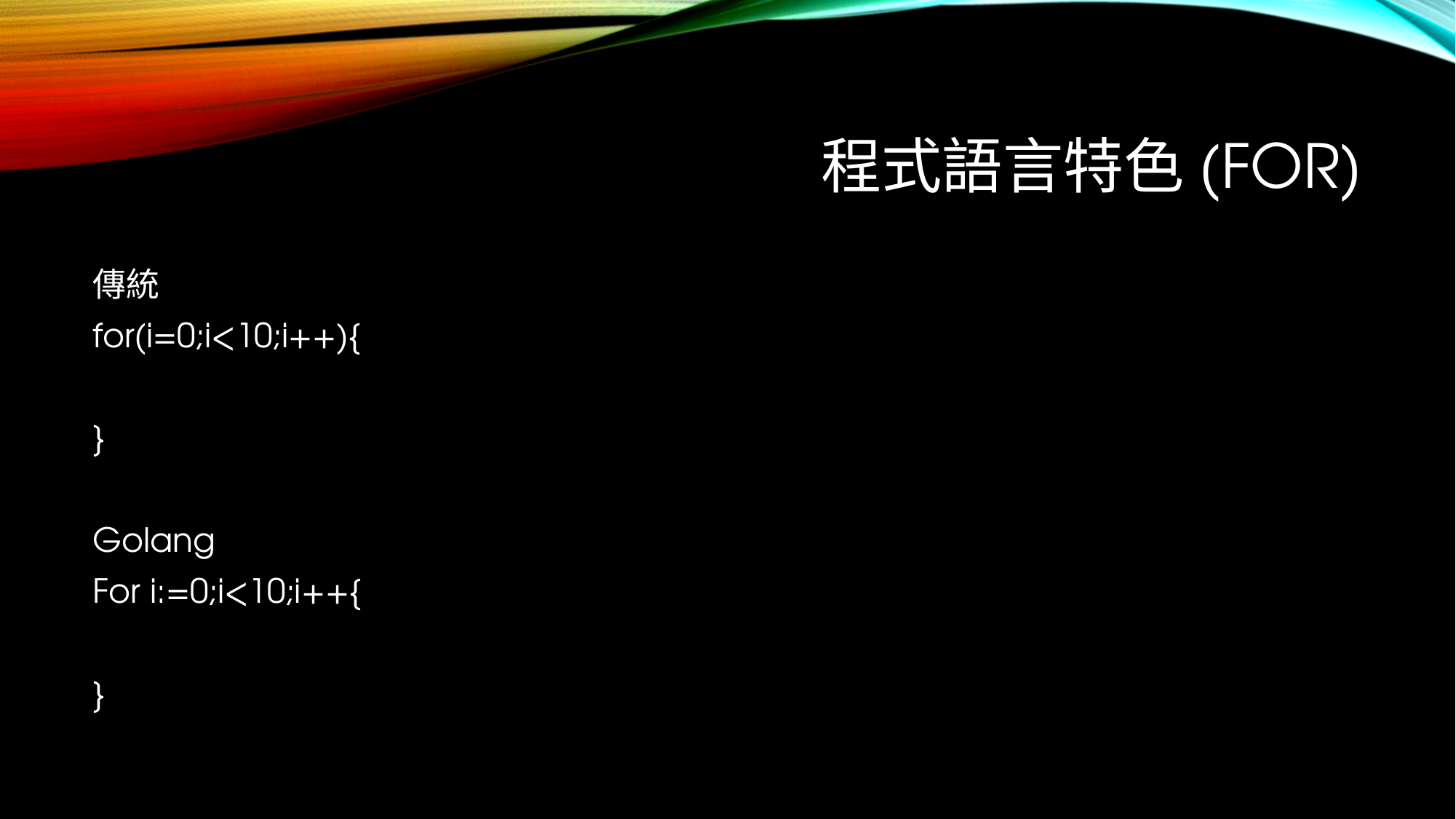

# 程式語言特色(FOR)
傳統
for(i=0;i<10;i++){

}

Golang
For i:=0;i<10;i++{

}